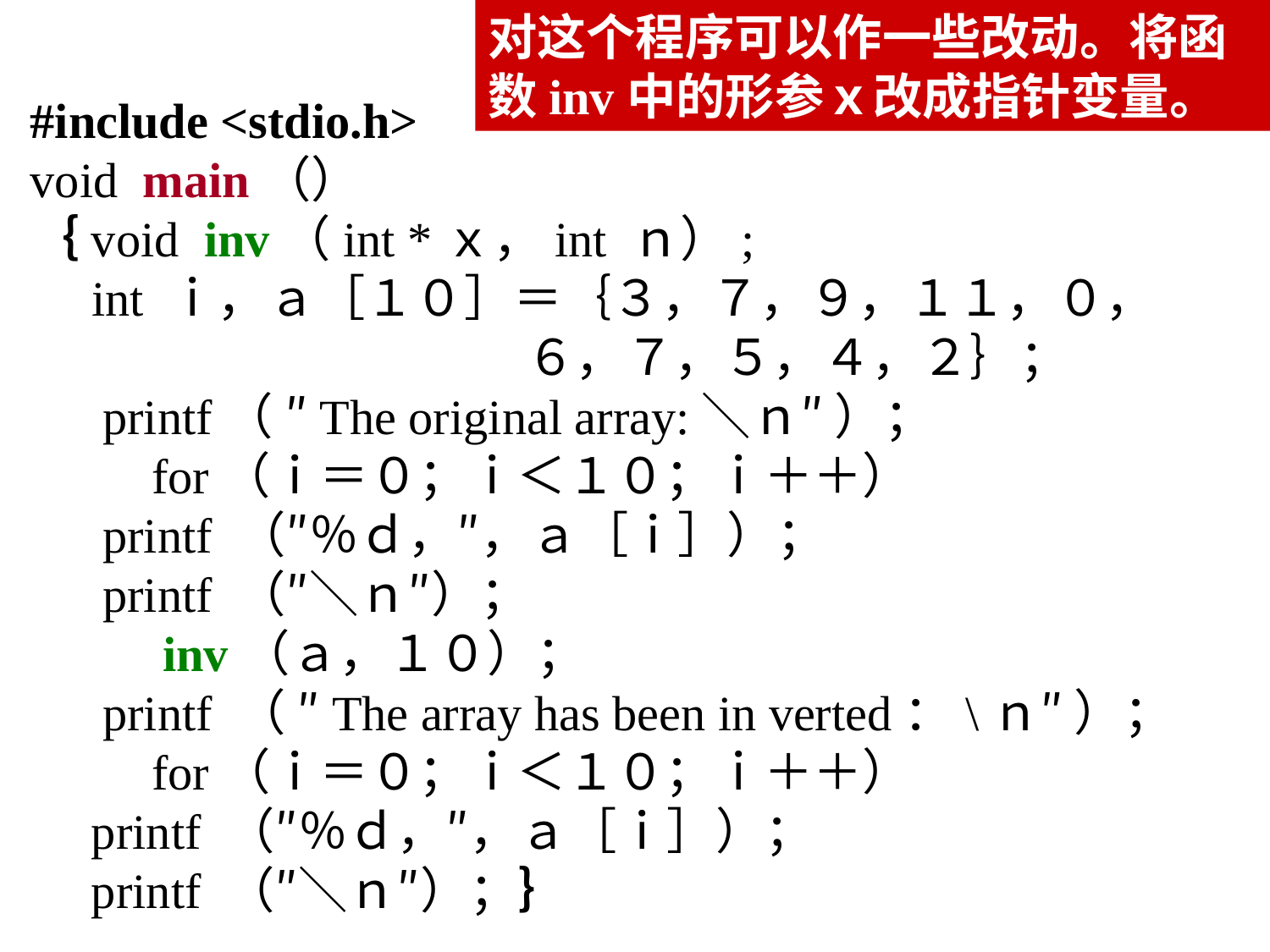

对这个程序可以作一些改动。将函数inv中的形参ｘ改成指针变量。
#include <stdio.h>
void  main（）
｛void  inv（int *ｘ，int ｎ）;
     int ｉ，ａ［１０］＝｛３，７，９，１１，０，
                                            ６，７，５，４，２｝；
　 printf（ ″The original array:＼ｎ″ ）；
　　 for（ｉ＝０；ｉ＜１０；ｉ＋＋）
　 printf （″％ｄ，″，ａ［ｉ］）；
　 printf （″＼ｎ″）；
　　  inv（ａ，１０）；
　 printf （ ″The array has been in verted：\ｎ″ ）；
　　 for（ｉ＝０；ｉ＜１０；ｉ＋＋）
　printf （″％ｄ，″，ａ［ｉ］）；
　printf （″＼ｎ″）；｝